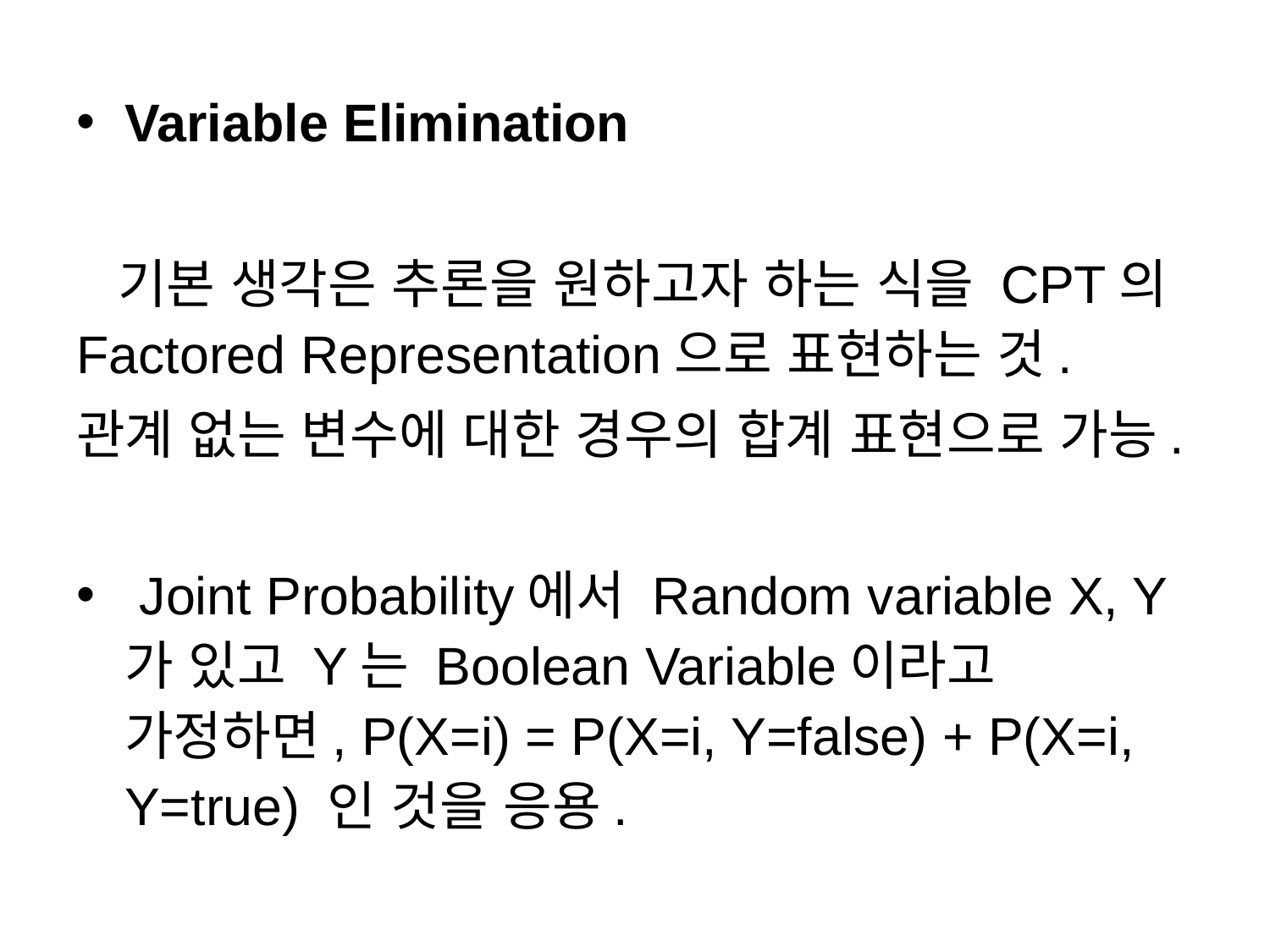

Variable Elimination

  기본 생각은 추론을 원하고자 하는 식을 CPT의 Factored Representation으로 표현하는 것.
관계 없는 변수에 대한 경우의 합계 표현으로 가능.

 Joint Probability에서 Random variable X, Y가 있고 Y는 Boolean Variable이라고 가정하면, P(X=i) = P(X=i, Y=false) + P(X=i, Y=true) 인 것을 응용.